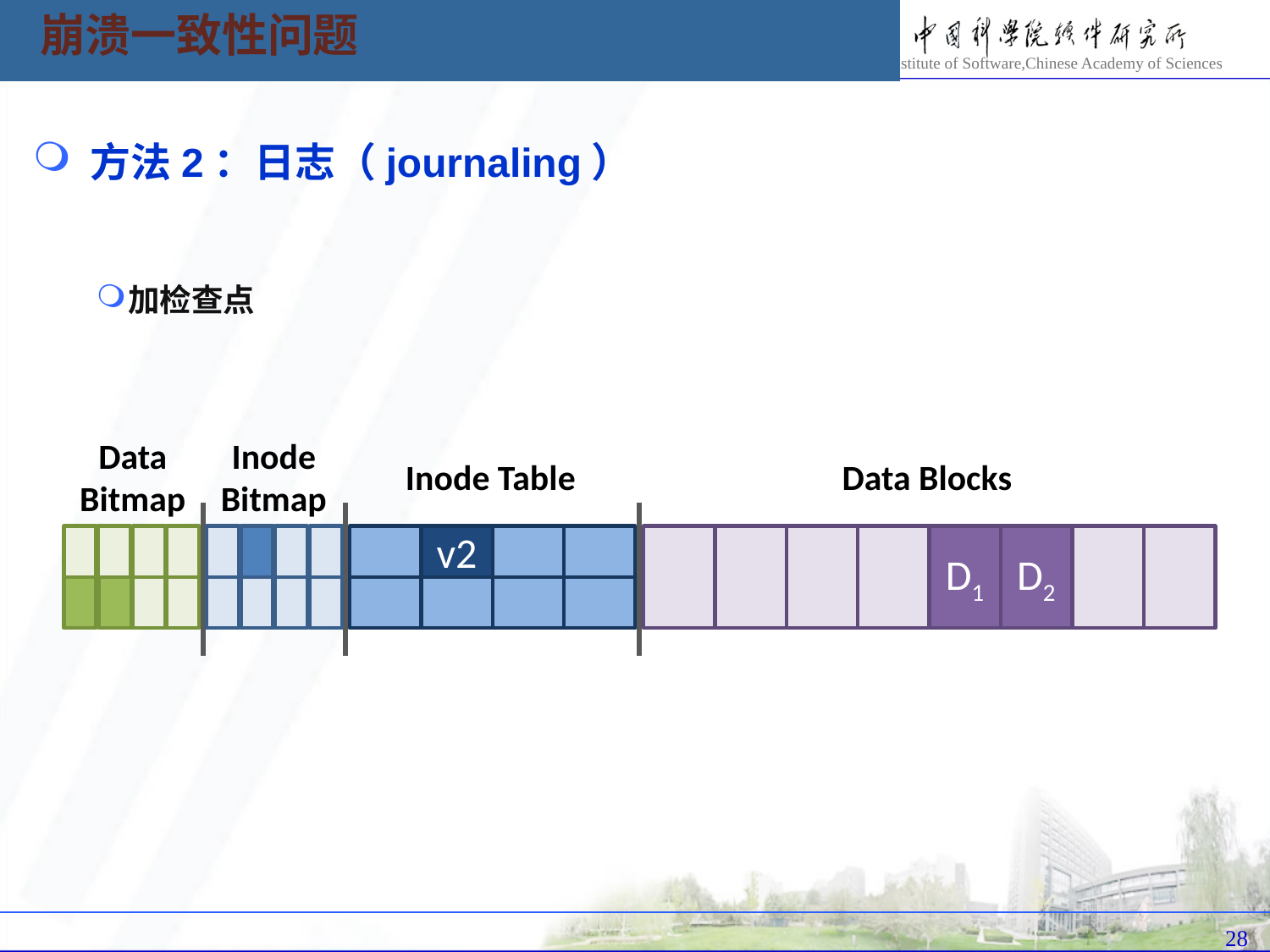

崩溃一致性问题
 方法2：日志（journaling）

加检查点

Data
Bitmap

Inode
Bitmap

Inode Table
Data Blocks
D2

v2

D1

28